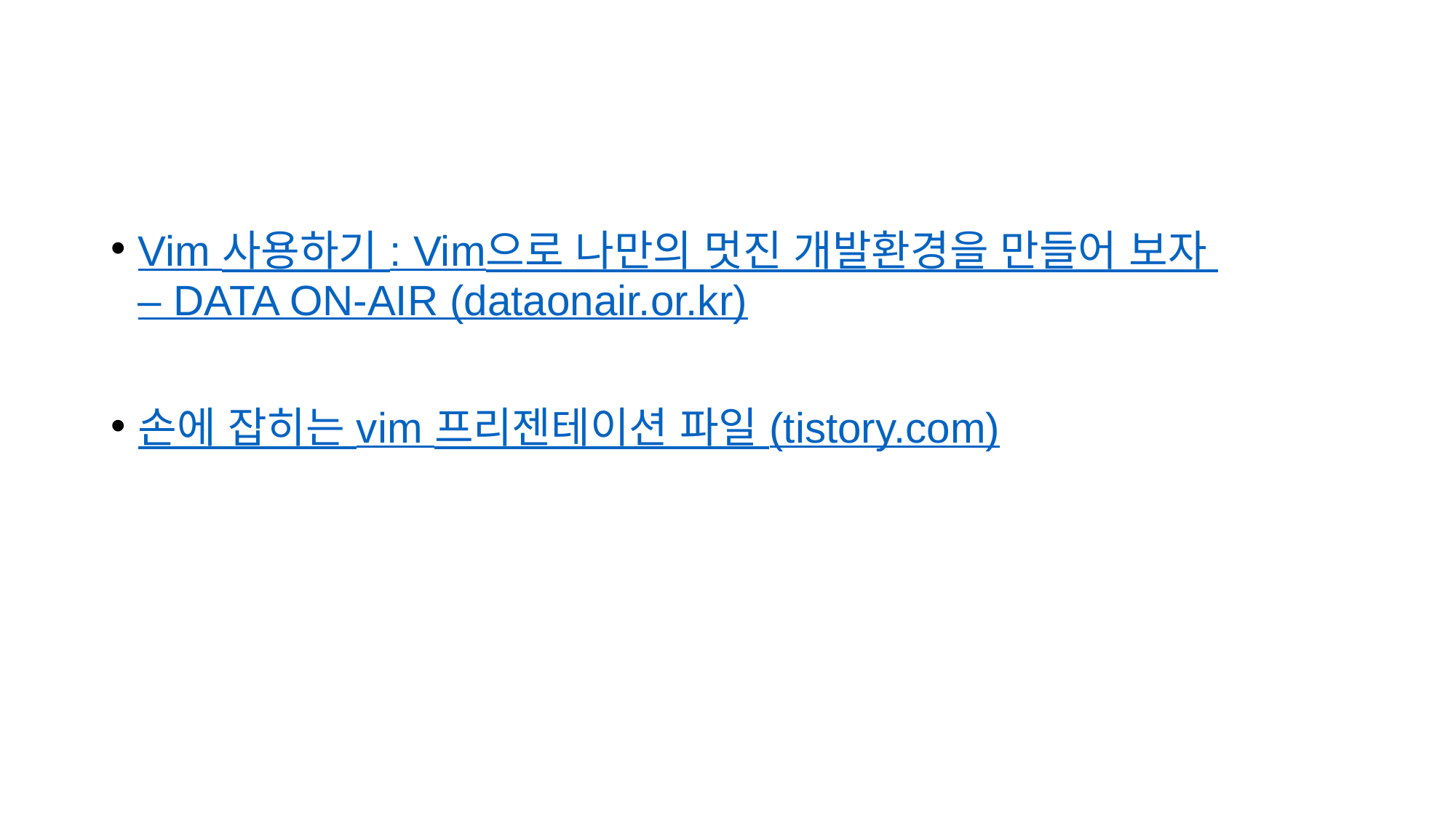

#
Vim 사용하기 : Vim으로 나만의 멋진 개발환경을 만들어 보자 – DATA ON-AIR (dataonair.or.kr)

손에 잡히는 vim 프리젠테이션 파일 (tistory.com)